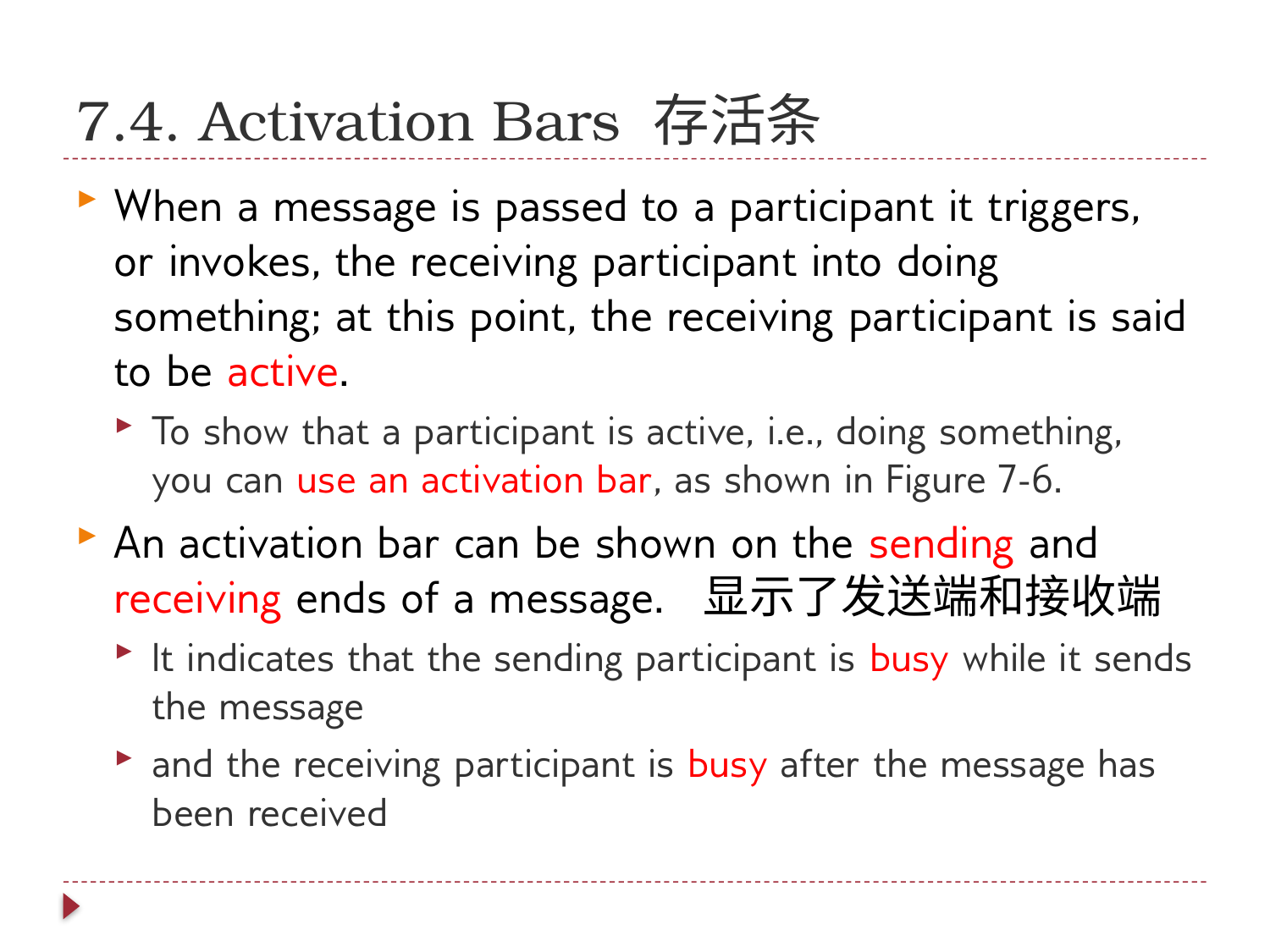

# 7.4. Activation Bars 存活条
When a message is passed to a participant it triggers, or invokes, the receiving participant into doing something; at this point, the receiving participant is said to be active.
To show that a participant is active, i.e., doing something, you can use an activation bar, as shown in Figure 7-6.
An activation bar can be shown on the sending and receiving ends of a message.  显示了发送端和接收端
It indicates that the sending participant is busy while it sends the message
and the receiving participant is busy after the message has been received